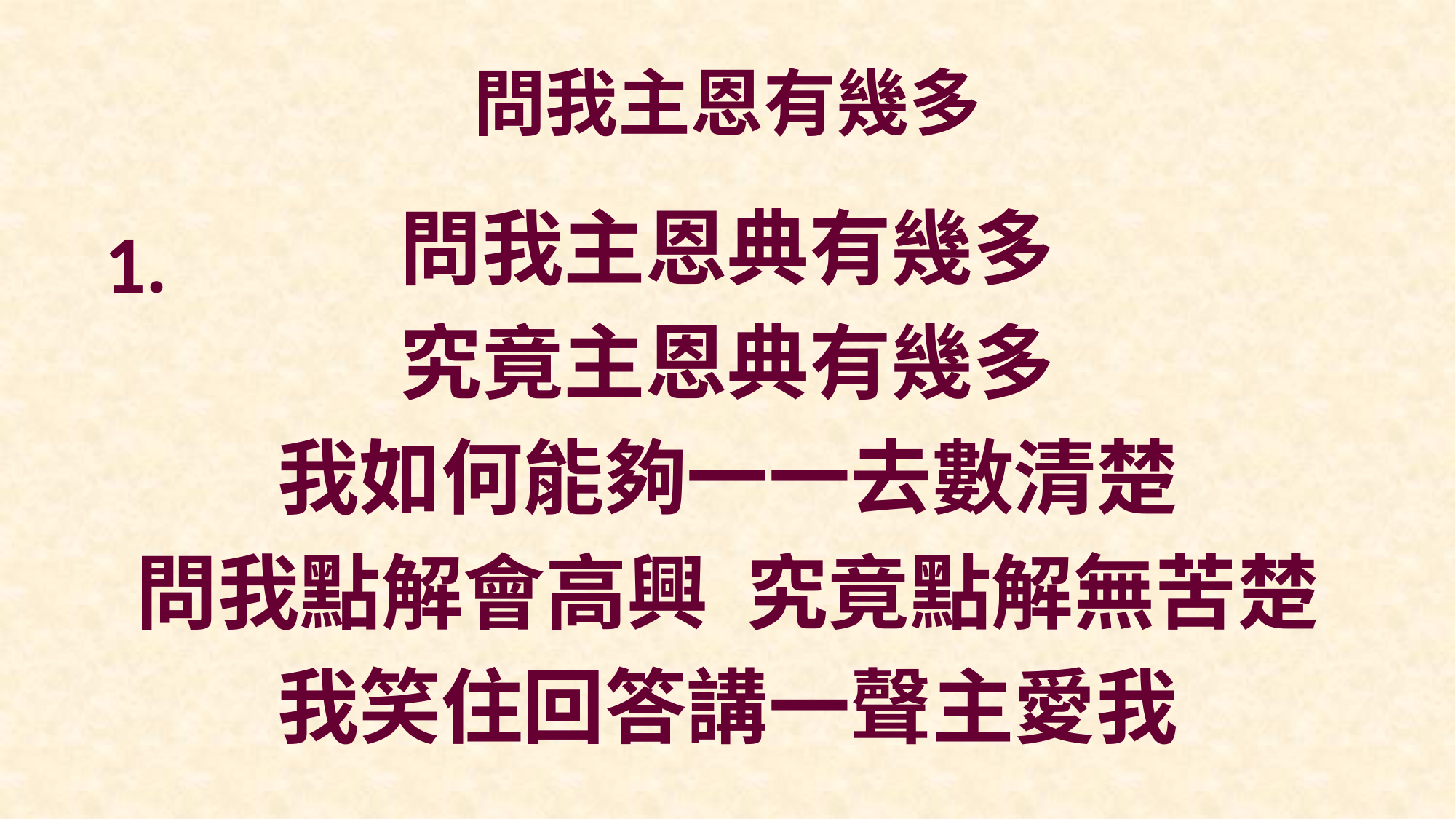

# 問我主恩有幾多
問我主恩典有幾多
究竟主恩典有幾多
我如何能夠一一去數清楚
問我點解會高興  究竟點解無苦楚
我笑住回答講一聲主愛我
1.